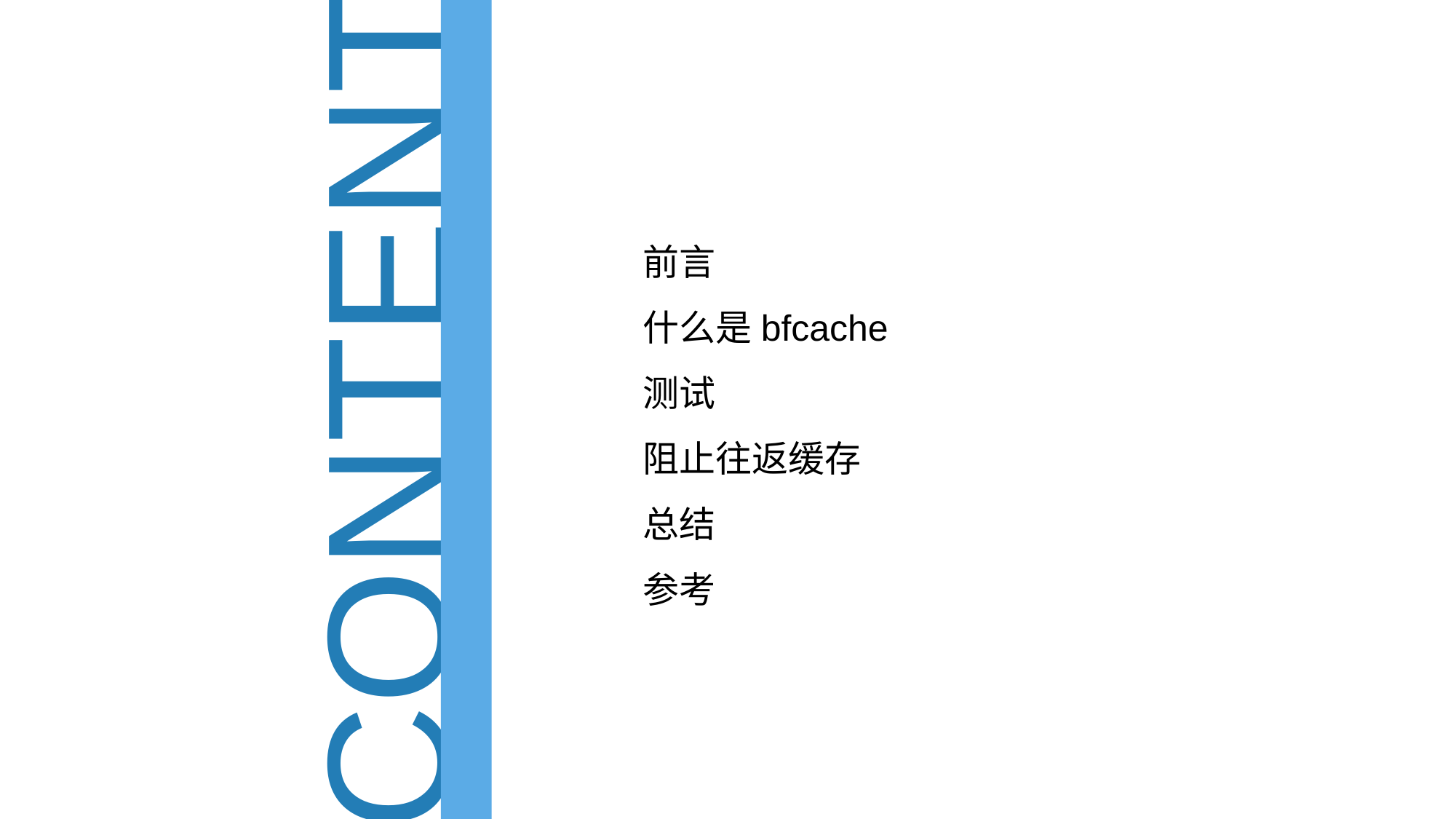

前言
什么是bfcache
测试
阻止往返缓存
总结
参考
CONTENT